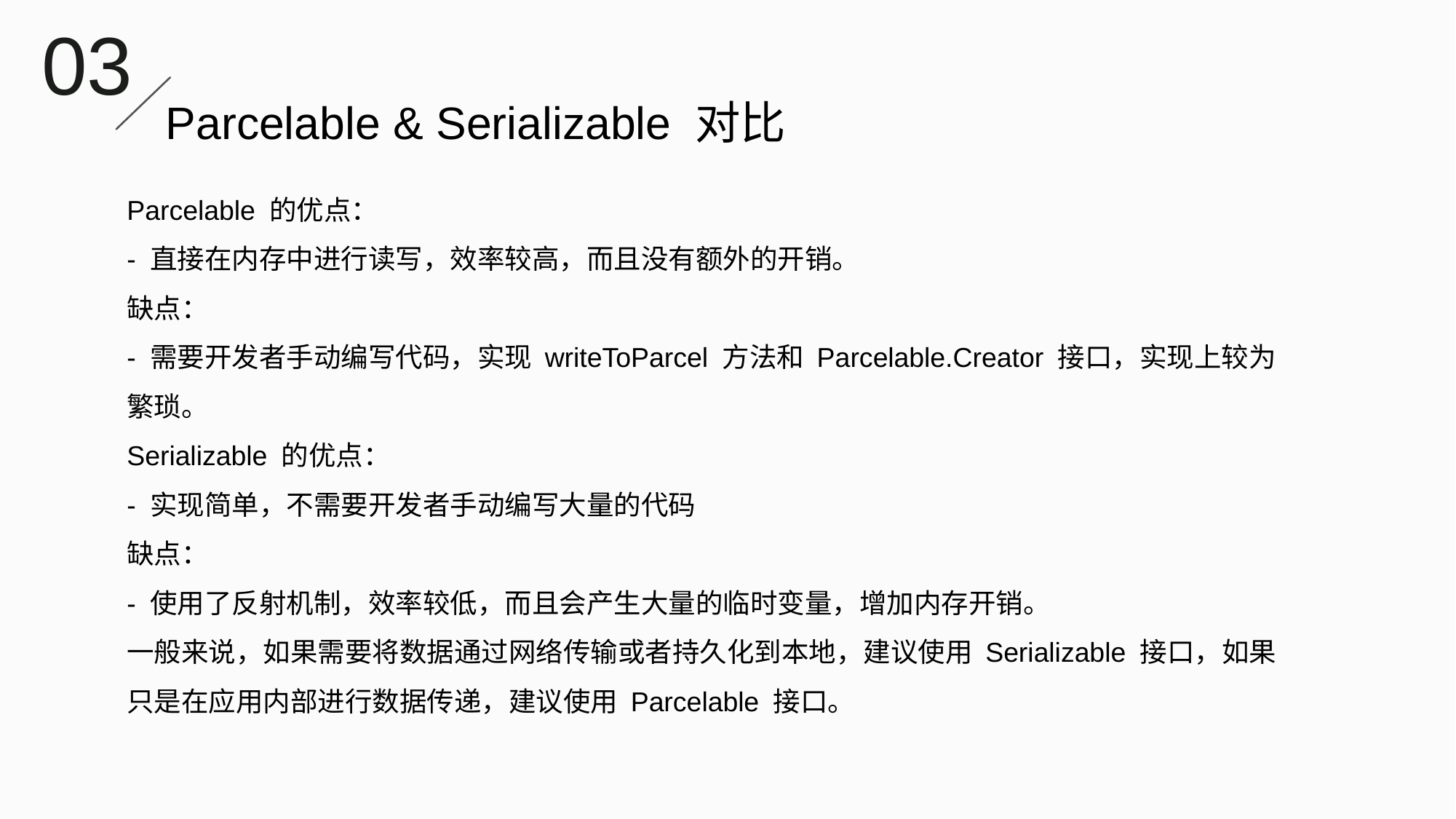

03
Parcelable & Serializable 对比
Parcelable 的优点：
- 直接在内存中进行读写，效率较高，而且没有额外的开销。
缺点：
- 需要开发者手动编写代码，实现 writeToParcel 方法和 Parcelable.Creator 接口，实现上较为繁琐。
Serializable 的优点：
- 实现简单，不需要开发者手动编写大量的代码
缺点：
- 使用了反射机制，效率较低，而且会产生大量的临时变量，增加内存开销。
一般来说，如果需要将数据通过网络传输或者持久化到本地，建议使用 Serializable 接口，如果只是在应用内部进行数据传递，建议使用 Parcelable 接口。